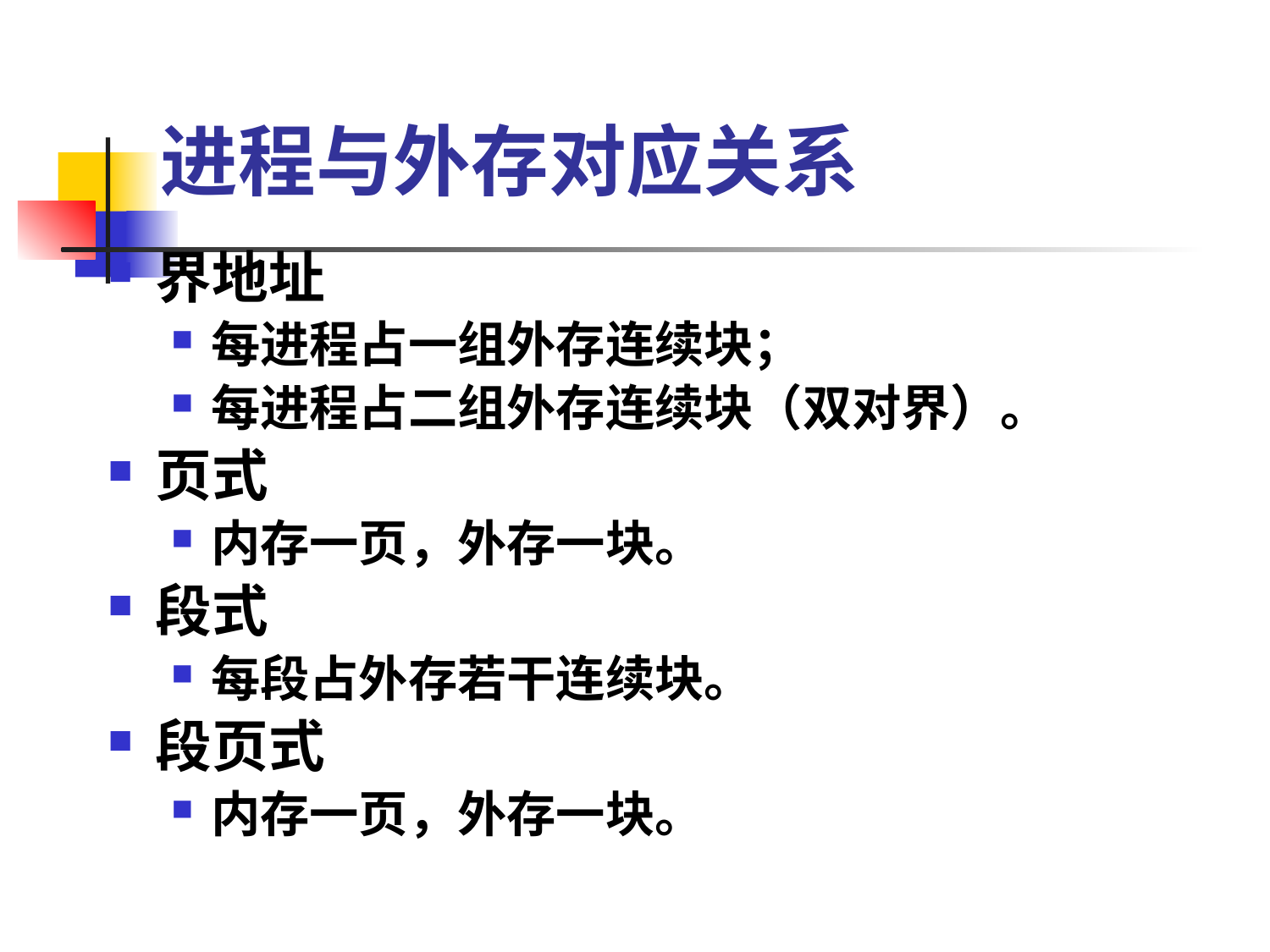

# 进程与外存对应关系
界地址
每进程占一组外存连续块；
每进程占二组外存连续块（双对界）。
页式
内存一页，外存一块。
段式
每段占外存若干连续块。
段页式
内存一页，外存一块。